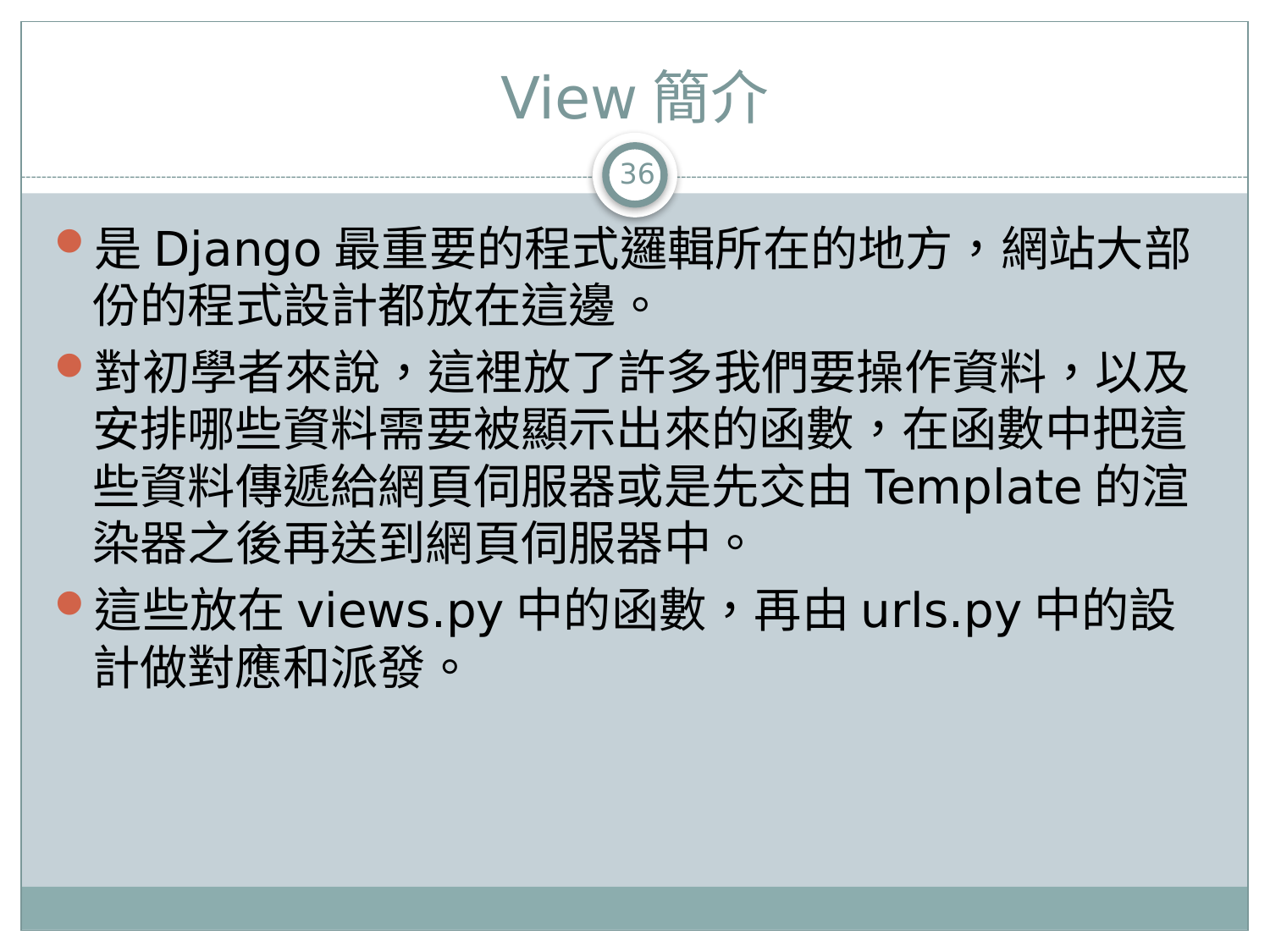

# View簡介
36
是Django最重要的程式邏輯所在的地方，網站大部份的程式設計都放在這邊。
對初學者來說，這裡放了許多我們要操作資料，以及安排哪些資料需要被顯示出來的函數，在函數中把這些資料傳遞給網頁伺服器或是先交由Template的渲染器之後再送到網頁伺服器中。
這些放在views.py中的函數，再由urls.py中的設計做對應和派發。